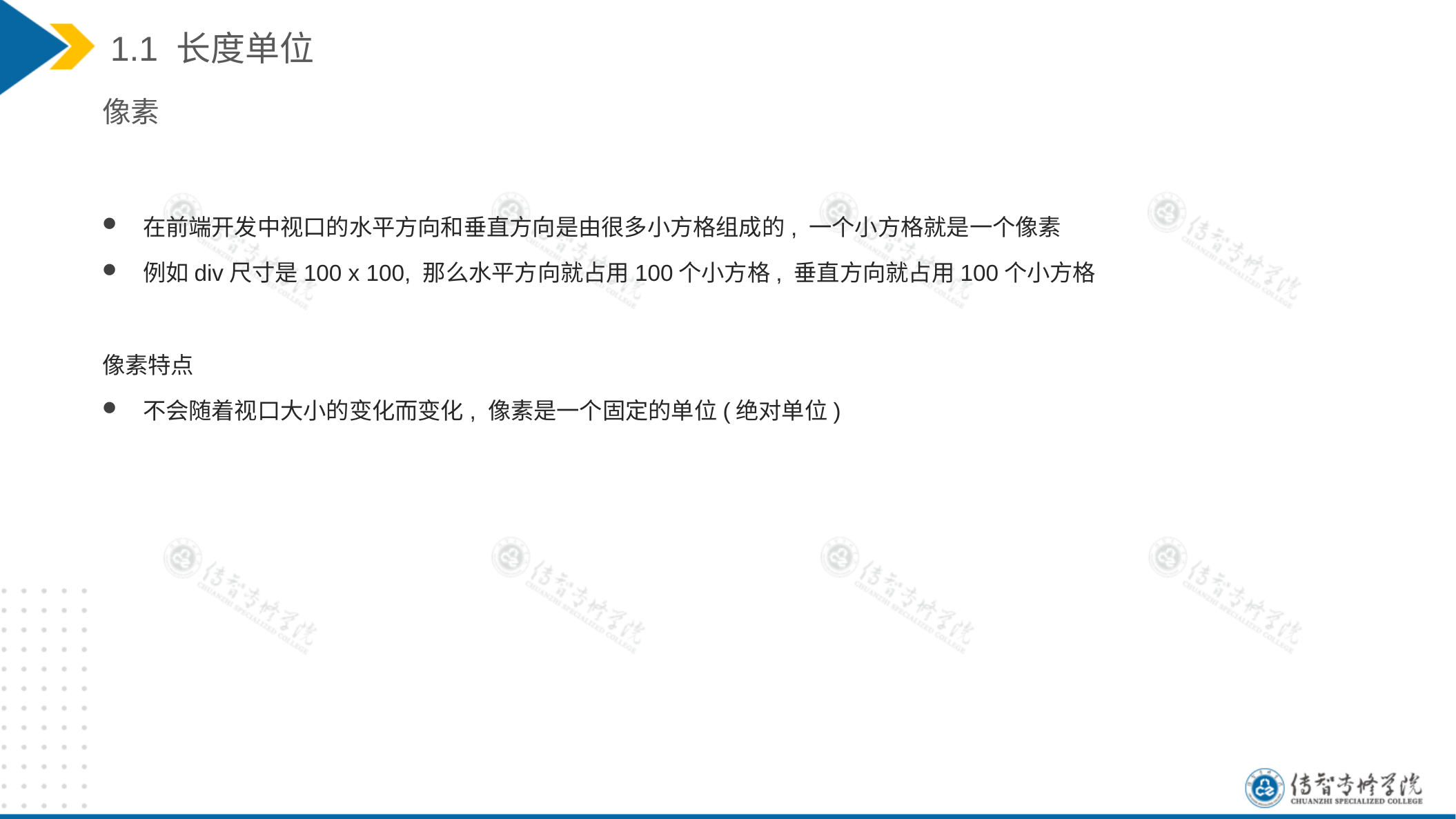

1.1 长度单位
像素

在前端开发中视口的水平方向和垂直方向是由很多小方格组成的, 一个小方格就是一个像素
例如div尺寸是100 x 100, 那么水平方向就占用100个小方格, 垂直方向就占用100个小方格

像素特点
不会随着视口大小的变化而变化, 像素是一个固定的单位(绝对单位)